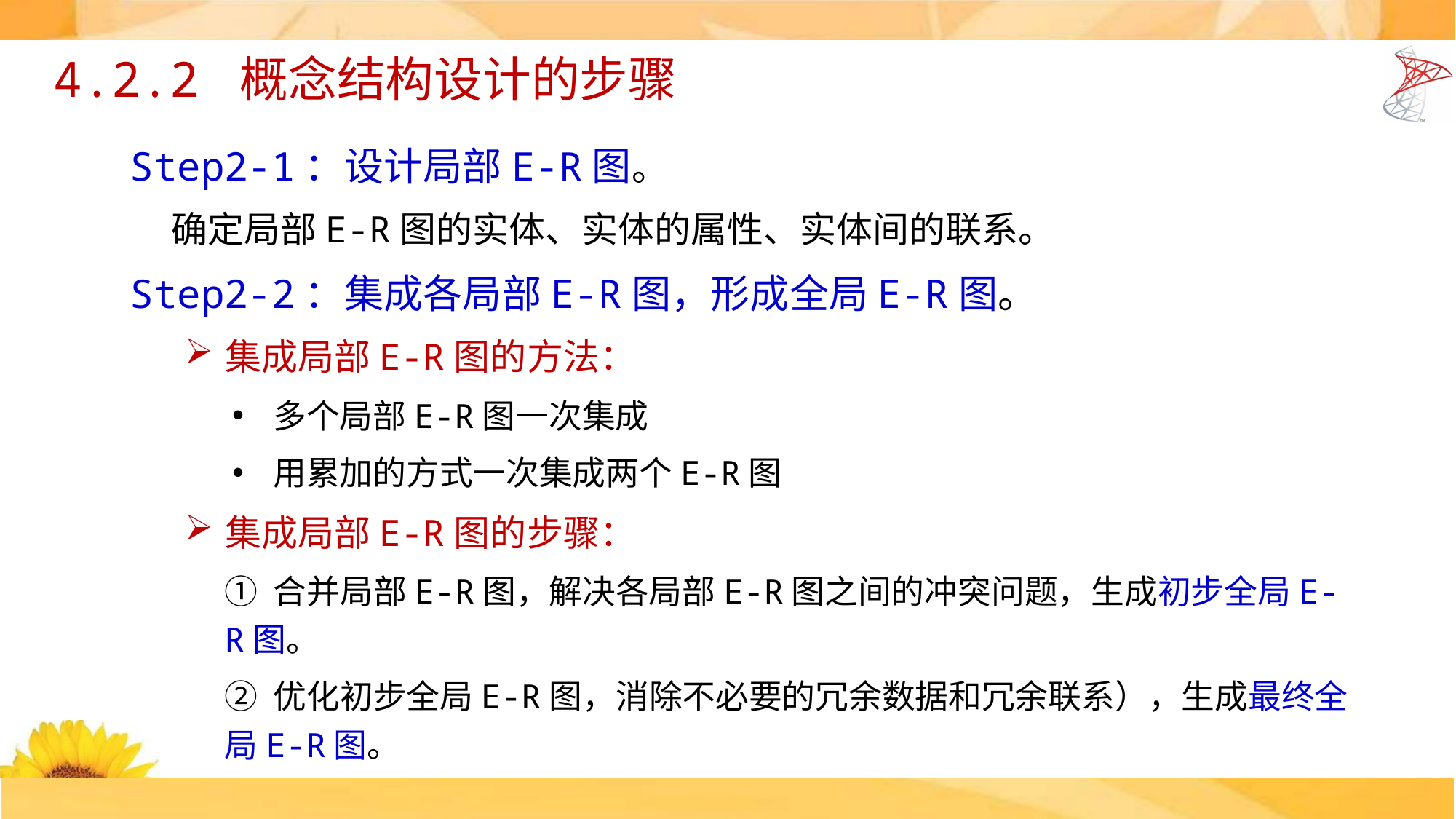

4.2.2 概念结构设计的步骤
Step2-1：设计局部E-R图。
    确定局部E-R图的实体、实体的属性、实体间的联系。
Step2-2：集成各局部E-R图，形成全局E-R图。
集成局部E-R图的方法：
多个局部E-R图一次集成
用累加的方式一次集成两个E-R图
集成局部E-R图的步骤：
① 合并局部E-R图，解决各局部E-R图之间的冲突问题，生成初步全局E-R图。
② 优化初步全局E-R图，消除不必要的冗余数据和冗余联系），生成最终全局E-R图。